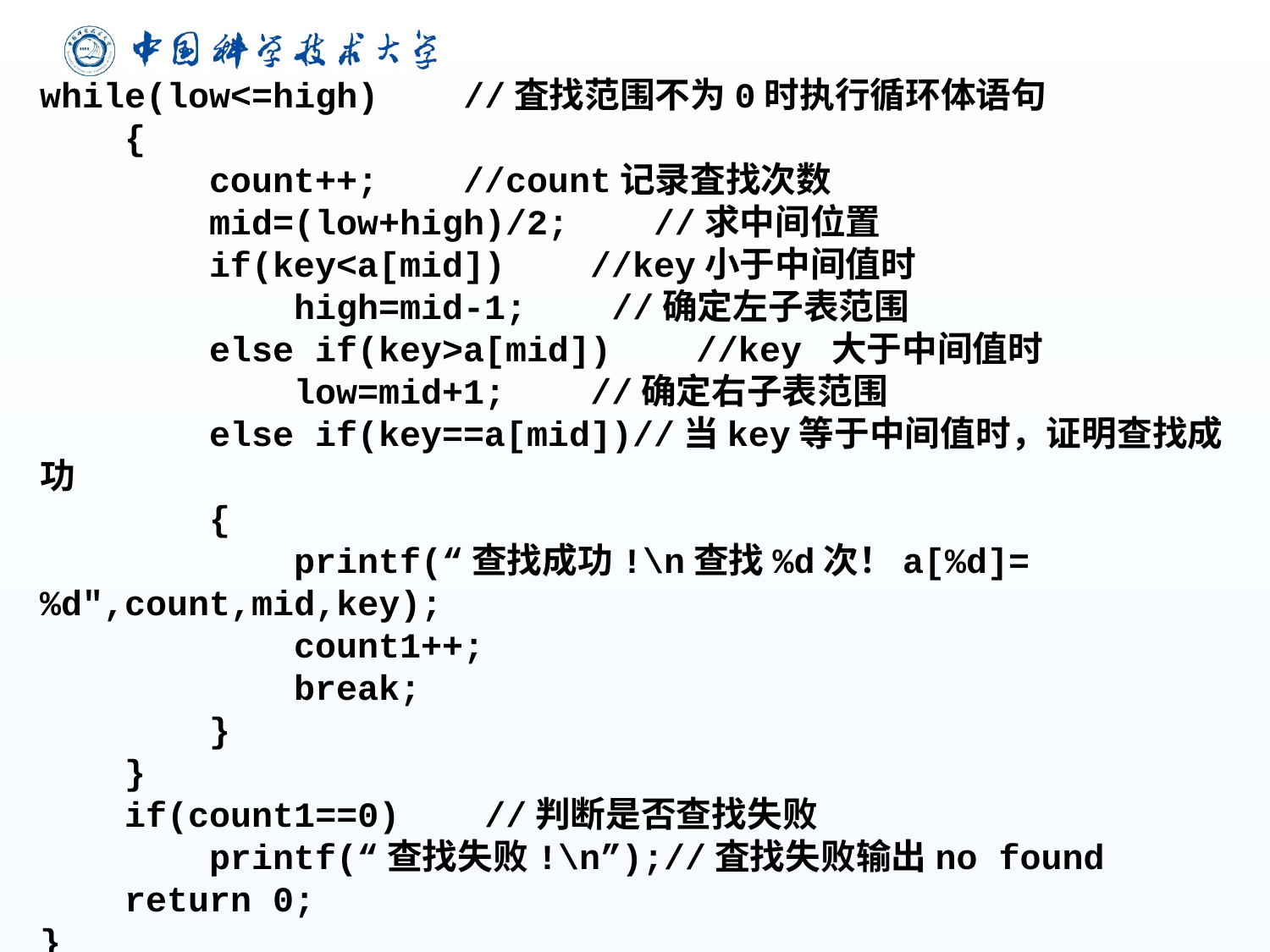

while(low<=high)    //査找范围不为0时执行循环体语句
    {
        count++;    //count记录査找次数
        mid=(low+high)/2;    //求中间位置
        if(key<a[mid])    //key小于中间值时
            high=mid-1;    //确定左子表范围
        else if(key>a[mid])    //key 大于中间值时
            low=mid+1;    //确定右子表范围
        else if(key==a[mid])//当key等于中间值时，证明查找成功
        {
            printf(“查找成功!\n查找%d次！a[%d]=%d",count,mid,key);
            count1++;
		break;
        }
    }
    if(count1==0)    //判断是否查找失败
        printf(“查找失败!\n”);//査找失败输出no found
    return 0;
}